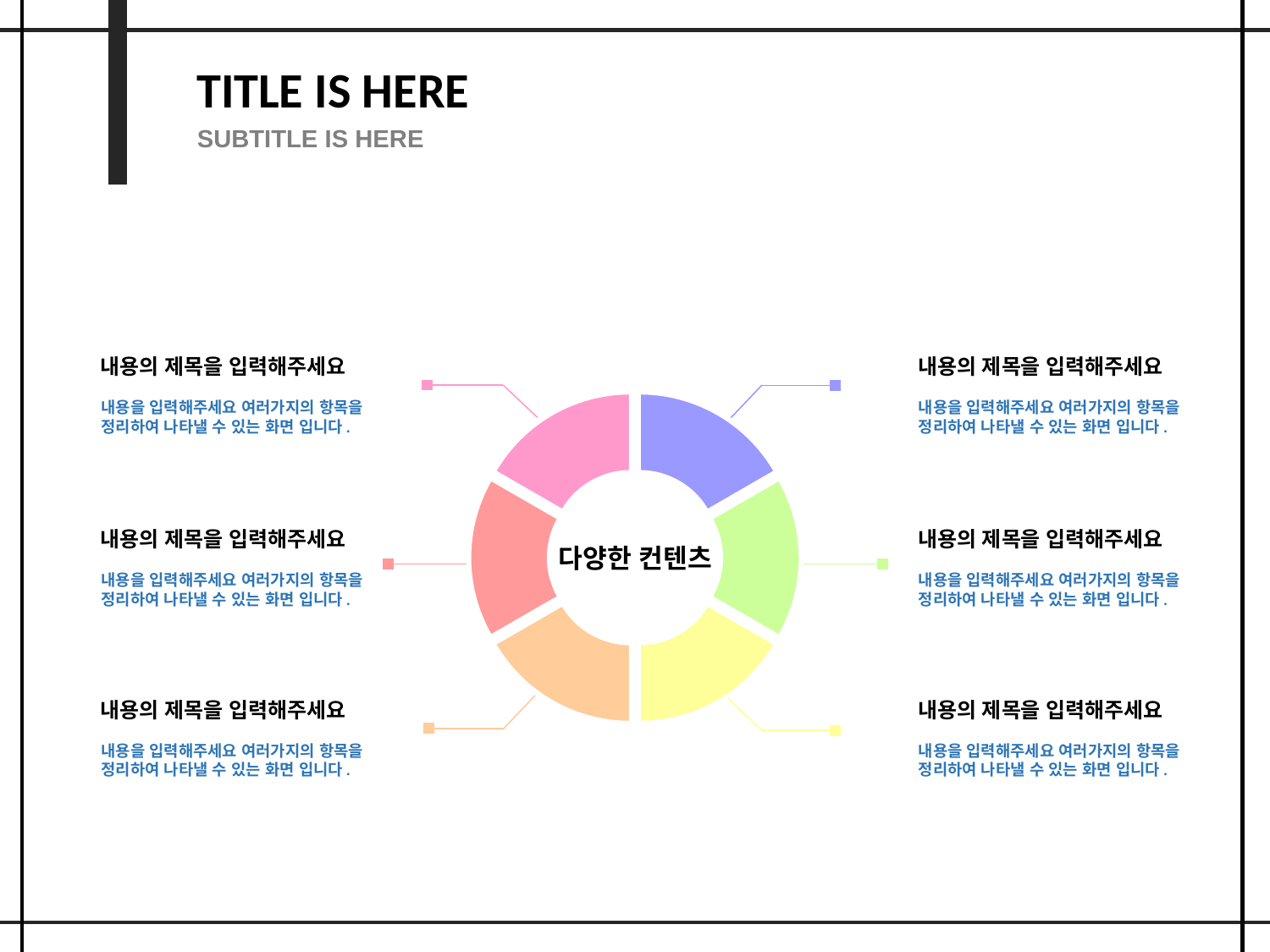

TITLE IS HERE
SUBTITLE IS HERE
내용의 제목을 입력해주세요
내용의 제목을 입력해주세요

### Chart

| Category | 판매 |
|---|---|
| 1분기 | 17.0 |
| 2분기 | 17.0 |
| 3분기 | 17.0 |
| 4분기 | 17.0 |
| 5분기 | 17.0 |
| 6분기 | 17.0 |
내용을 입력해주세요 여러가지의 항목을
정리하여 나타낼 수 있는 화면 입니다.
내용을 입력해주세요 여러가지의 항목을
정리하여 나타낼 수 있는 화면 입니다.
내용의 제목을 입력해주세요
내용의 제목을 입력해주세요
다양한 컨텐츠

내용을 입력해주세요 여러가지의 항목을
정리하여 나타낼 수 있는 화면 입니다.
내용을 입력해주세요 여러가지의 항목을
정리하여 나타낼 수 있는 화면 입니다.
내용의 제목을 입력해주세요
내용의 제목을 입력해주세요

내용을 입력해주세요 여러가지의 항목을
정리하여 나타낼 수 있는 화면 입니다.
내용을 입력해주세요 여러가지의 항목을
정리하여 나타낼 수 있는 화면 입니다.